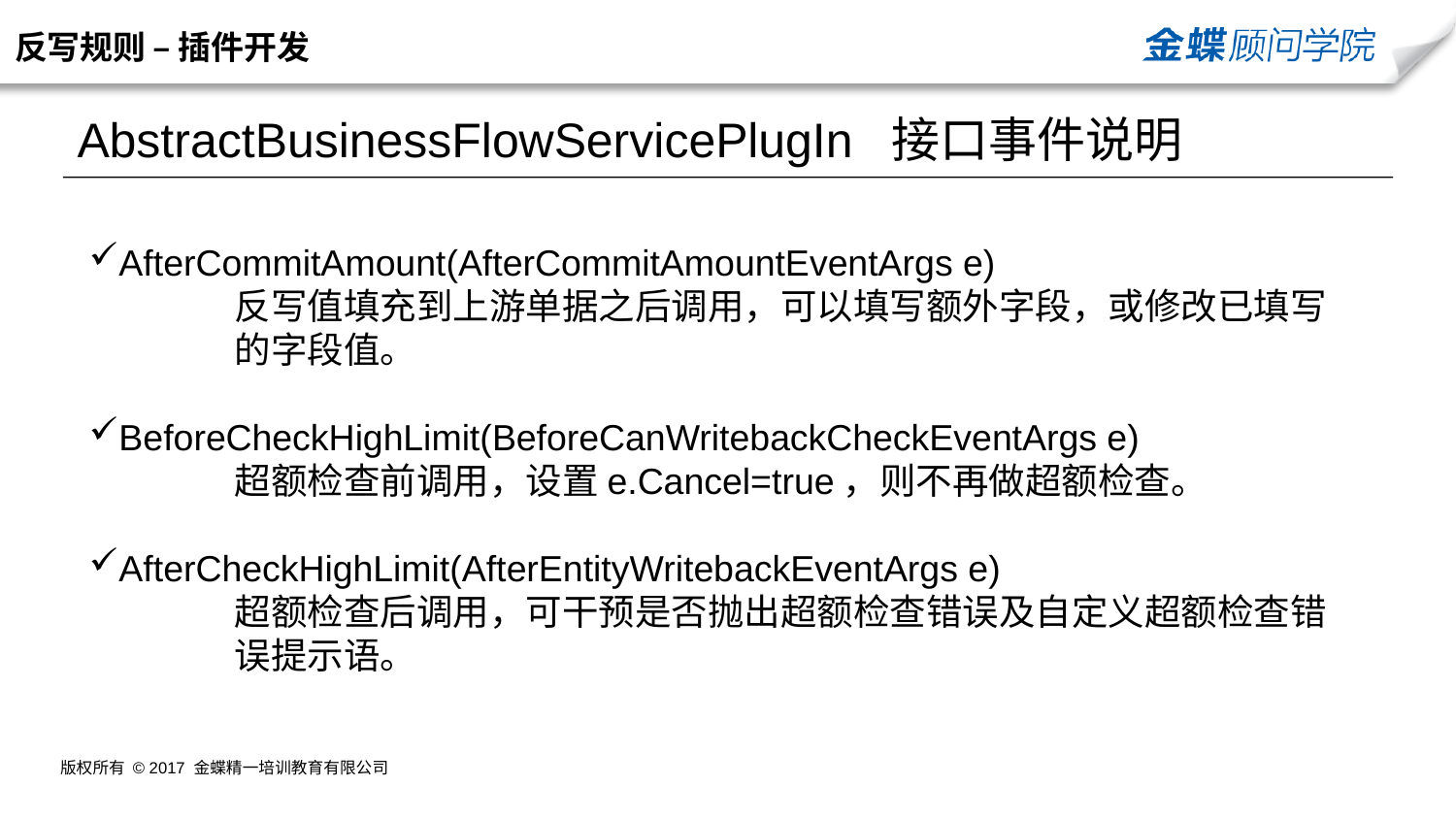

反写规则 – 插件开发

AbstractBusinessFlowServicePlugIn  接口事件说明

AfterCommitAmount(AfterCommitAmountEventArgs e)
	反写值填充到上游单据之后调用，可以填写额外字段，或修改已填写	的字段值。

BeforeCheckHighLimit(BeforeCanWritebackCheckEventArgs e)
	超额检查前调用，设置e.Cancel=true，则不再做超额检查。

AfterCheckHighLimit(AfterEntityWritebackEventArgs e)
	超额检查后调用，可干预是否抛出超额检查错误及自定义超额检查错	误提示语。